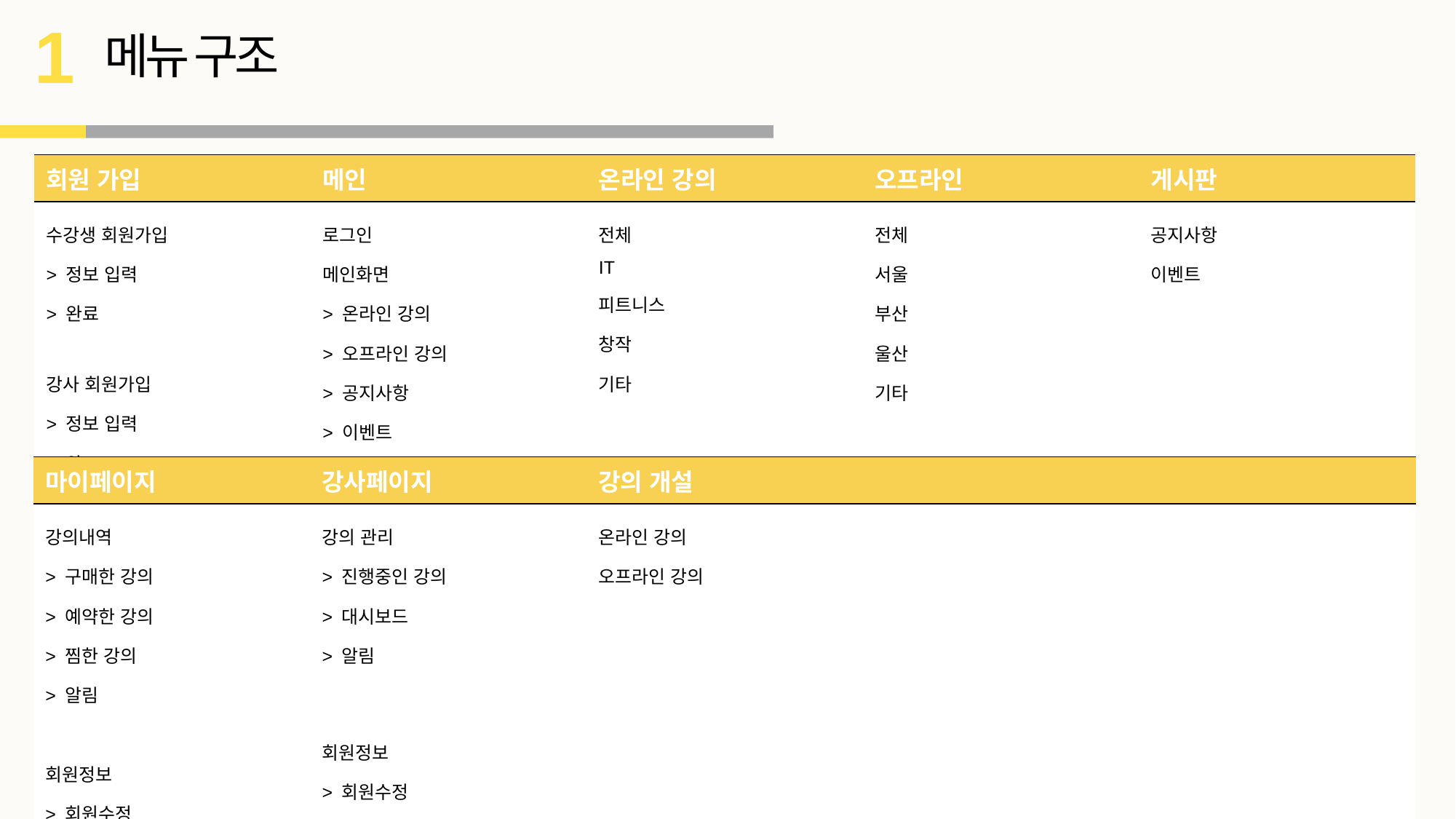

1
메뉴 구조

| 회원 가입 | 메인 | 온라인 강의 | 오프라인 | 게시판 |
| --- | --- | --- | --- | --- |
| 수강생 회원가입 > 정보 입력 > 완료 강사 회원가입 > 정보 입력 > 완료 | 로그인 메인화면 > 온라인 강의 > 오프라인 강의 > 공지사항 > 이벤트 > 강사지원 | 전체 IT 피트니스 창작 기타 | 전체 서울 부산 울산 기타 | 공지사항 이벤트 |
| 마이페이지 | 강사페이지 | 강의 개설 |  |  |
| --- | --- | --- | --- | --- |
| 강의내역 > 구매한 강의 > 예약한 강의 > 찜한 강의 > 알림 회원정보 > 회원수정 > 회원탈퇴 | 강의 관리 > 진행중인 강의 > 대시보드 > 알림 회원정보 > 회원수정 > 회원탈퇴 | 온라인 강의 오프라인 강의 |  |  |